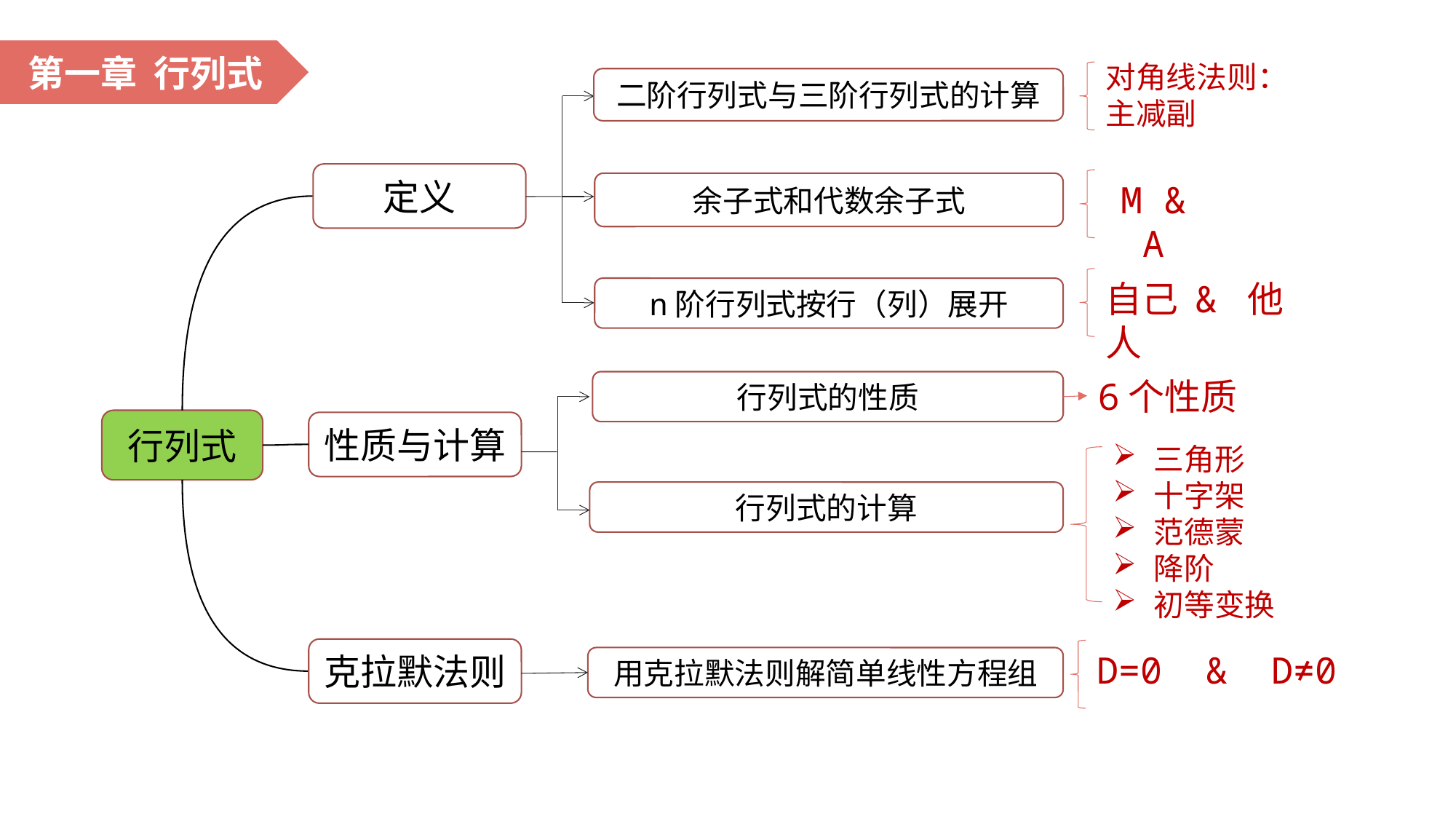

第一章  行列式
对角线法则：主减副

二阶行列式与三阶行列式的计算

定义

M & A
余子式和代数余子式

自己 & 他人
n阶行列式按行（列）展开
6个性质
行列式的性质

行列式
性质与计算
三角形
十字架
范德蒙
降阶
初等变换

行列式的计算
克拉默法则

D=0  &  D≠0
用克拉默法则解简单线性方程组